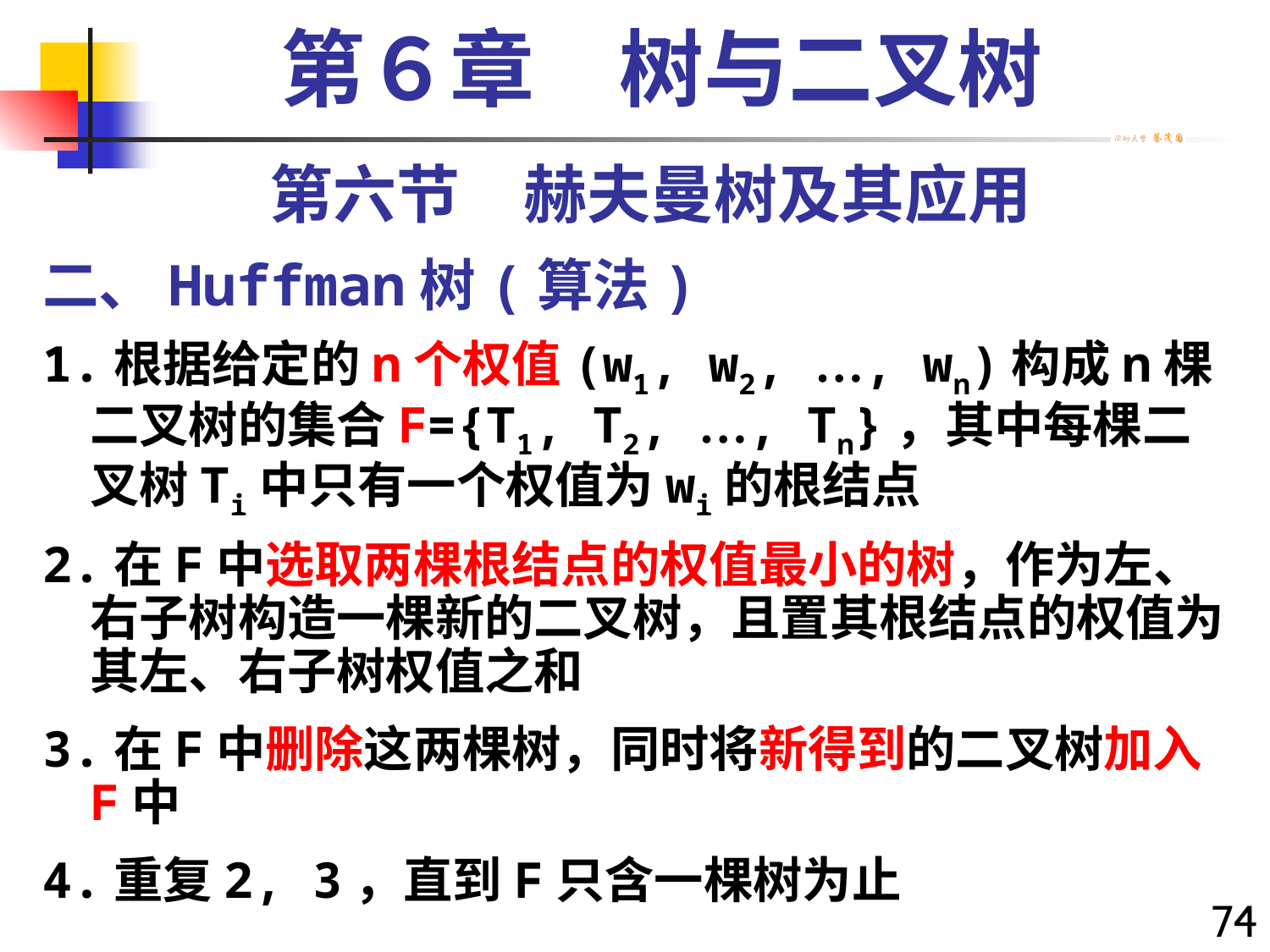

第６章　树与二叉树
第六节　赫夫曼树及其应用
# 二、Huffman树(算法)
1.根据给定的n个权值(w1, w2, …, wn)构成n棵二叉树的集合F={T1, T2, …, Tn}，其中每棵二叉树Ti中只有一个权值为wi的根结点
2.在F中选取两棵根结点的权值最小的树，作为左、右子树构造一棵新的二叉树，且置其根结点的权值为其左、右子树权值之和
3.在F中删除这两棵树，同时将新得到的二叉树加入F中
4.重复2, 3，直到F只含一棵树为止
74